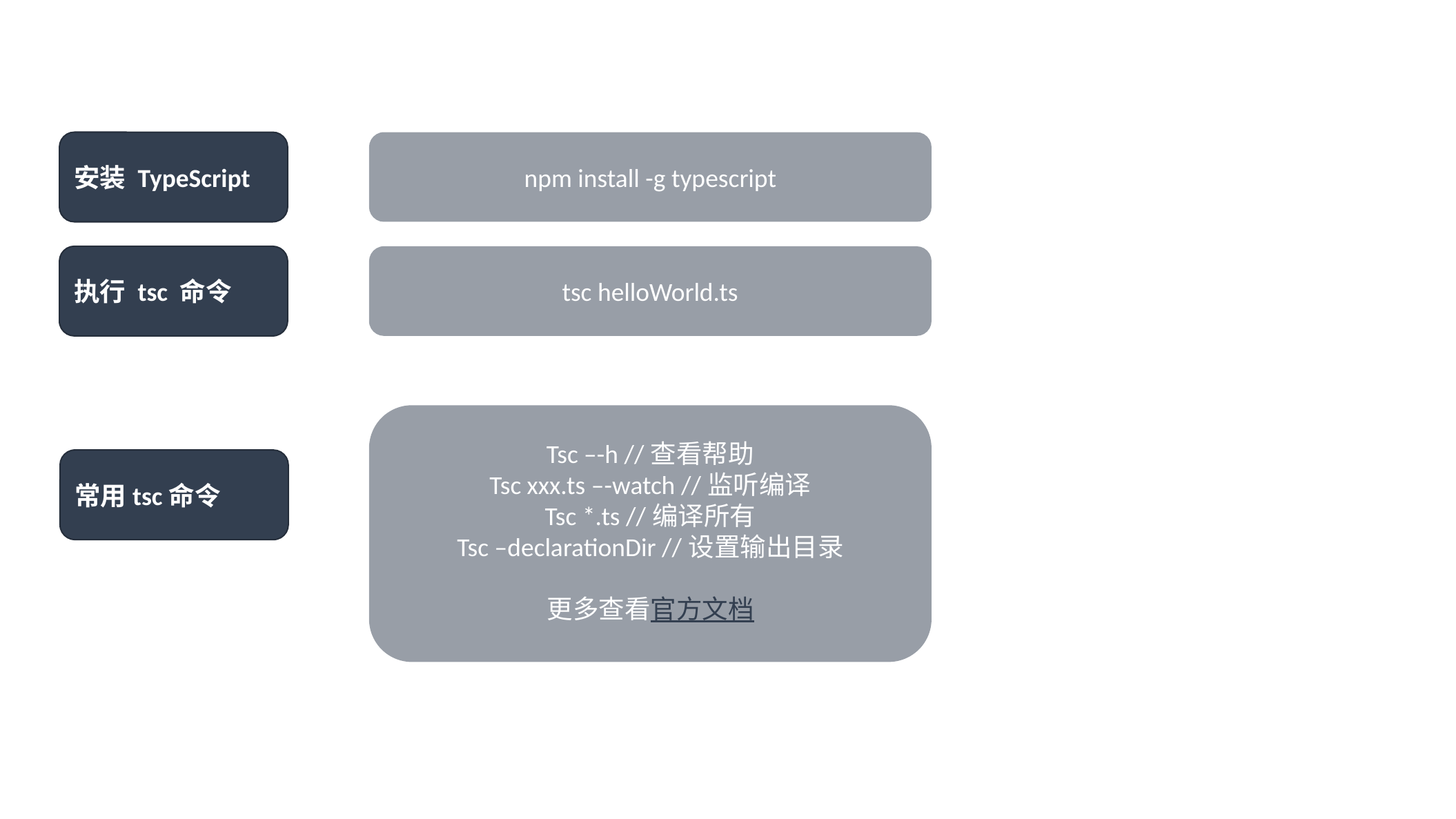

安装 TypeScript
npm install -g typescript
执行 tsc 命令
tsc helloWorld.ts
Tsc –-h //查看帮助
Tsc xxx.ts –-watch //监听编译
Tsc *.ts //编译所有
Tsc –declarationDir //设置输出目录

更多查看官方文档
常用tsc命令